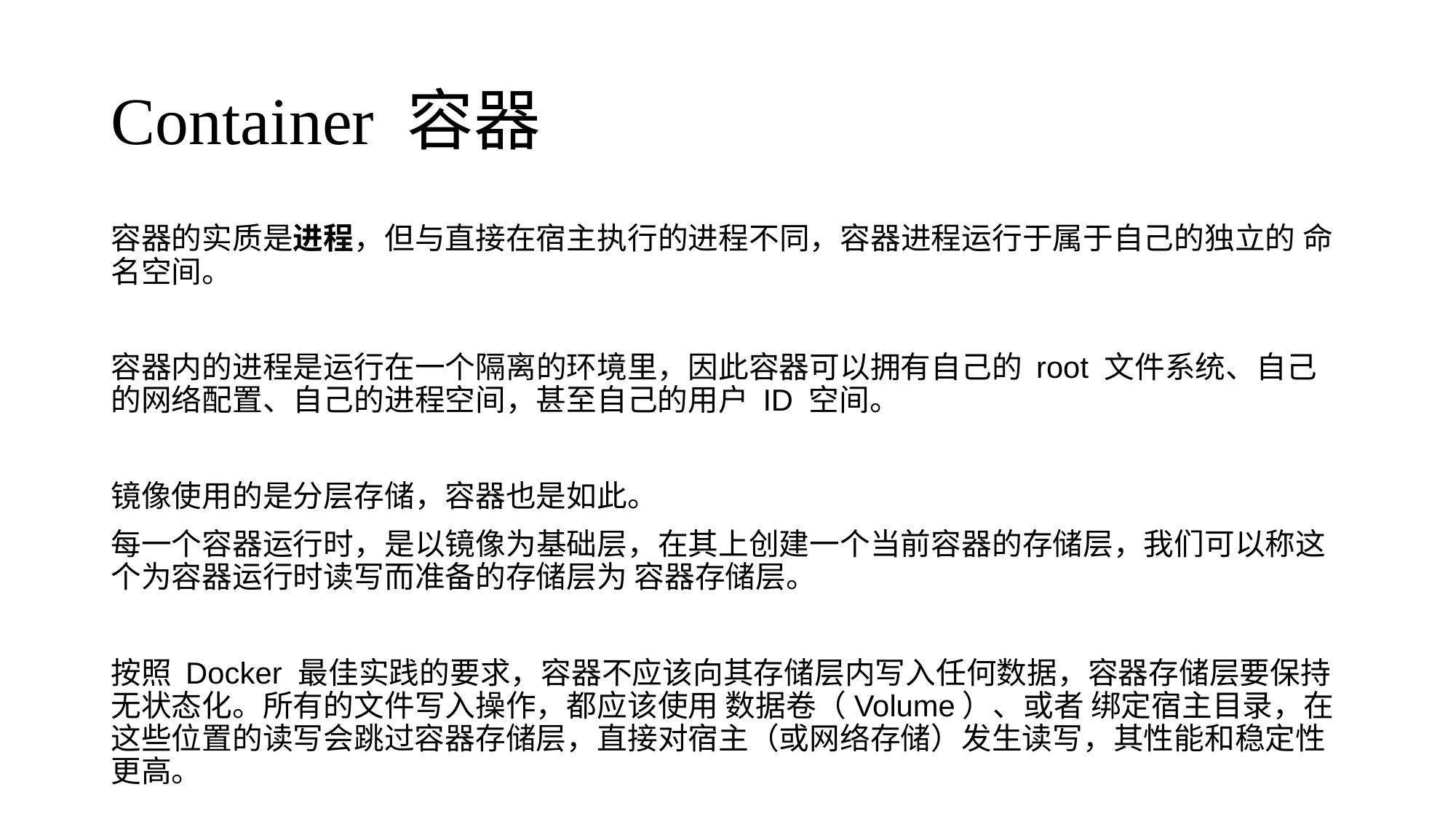

# Container 容器
容器的实质是进程，但与直接在宿主执行的进程不同，容器进程运行于属于自己的独立的 命名空间。

容器内的进程是运行在一个隔离的环境里，因此容器可以拥有自己的 root 文件系统、自己的网络配置、自己的进程空间，甚至自己的用户 ID 空间。

镜像使用的是分层存储，容器也是如此。
每一个容器运行时，是以镜像为基础层，在其上创建一个当前容器的存储层，我们可以称这个为容器运行时读写而准备的存储层为 容器存储层。

按照 Docker 最佳实践的要求，容器不应该向其存储层内写入任何数据，容器存储层要保持无状态化。所有的文件写入操作，都应该使用 数据卷（Volume）、或者 绑定宿主目录，在这些位置的读写会跳过容器存储层，直接对宿主（或网络存储）发生读写，其性能和稳定性更高。